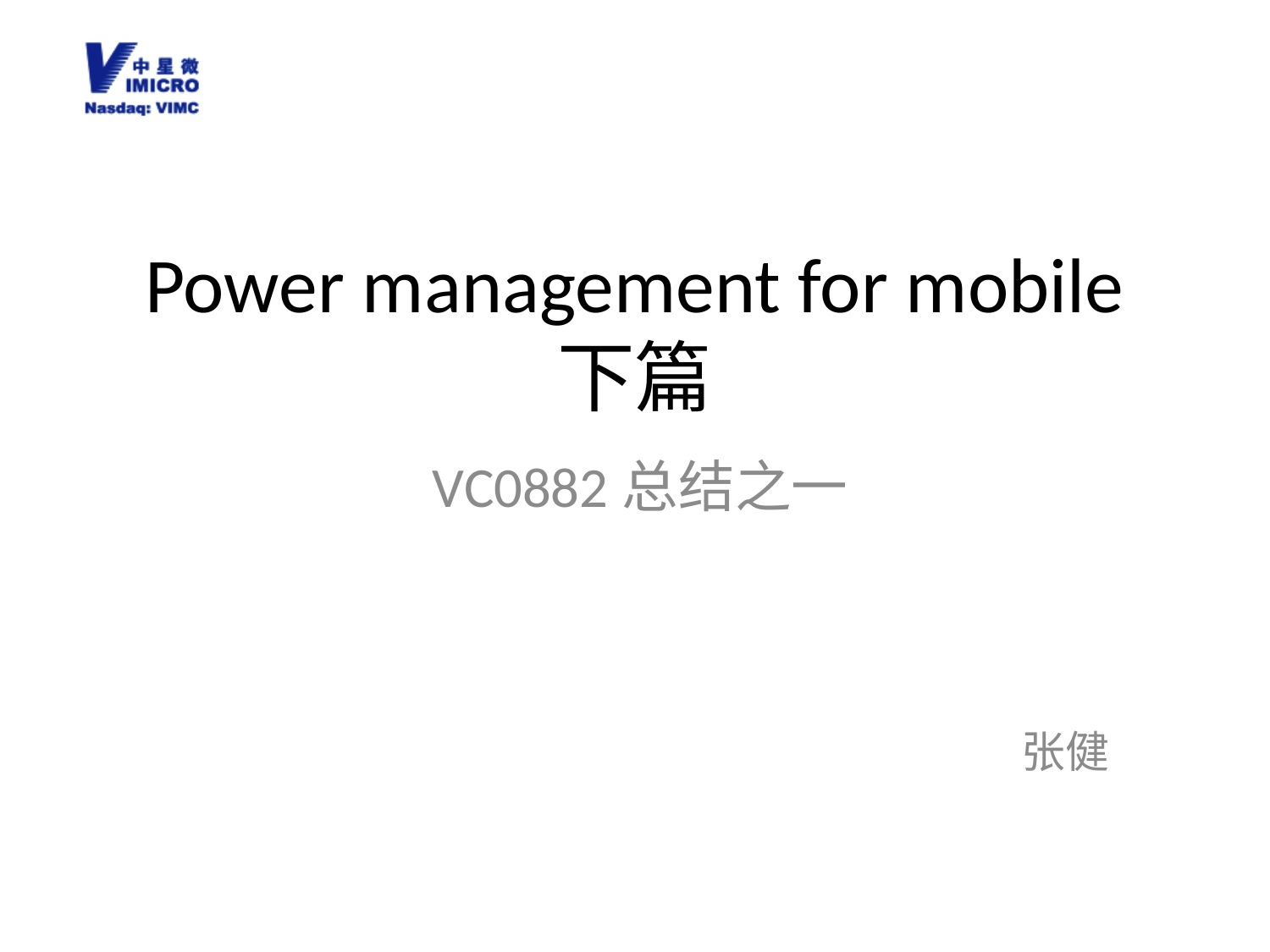

# Power management for mobile 下篇
VC0882总结之一

张健